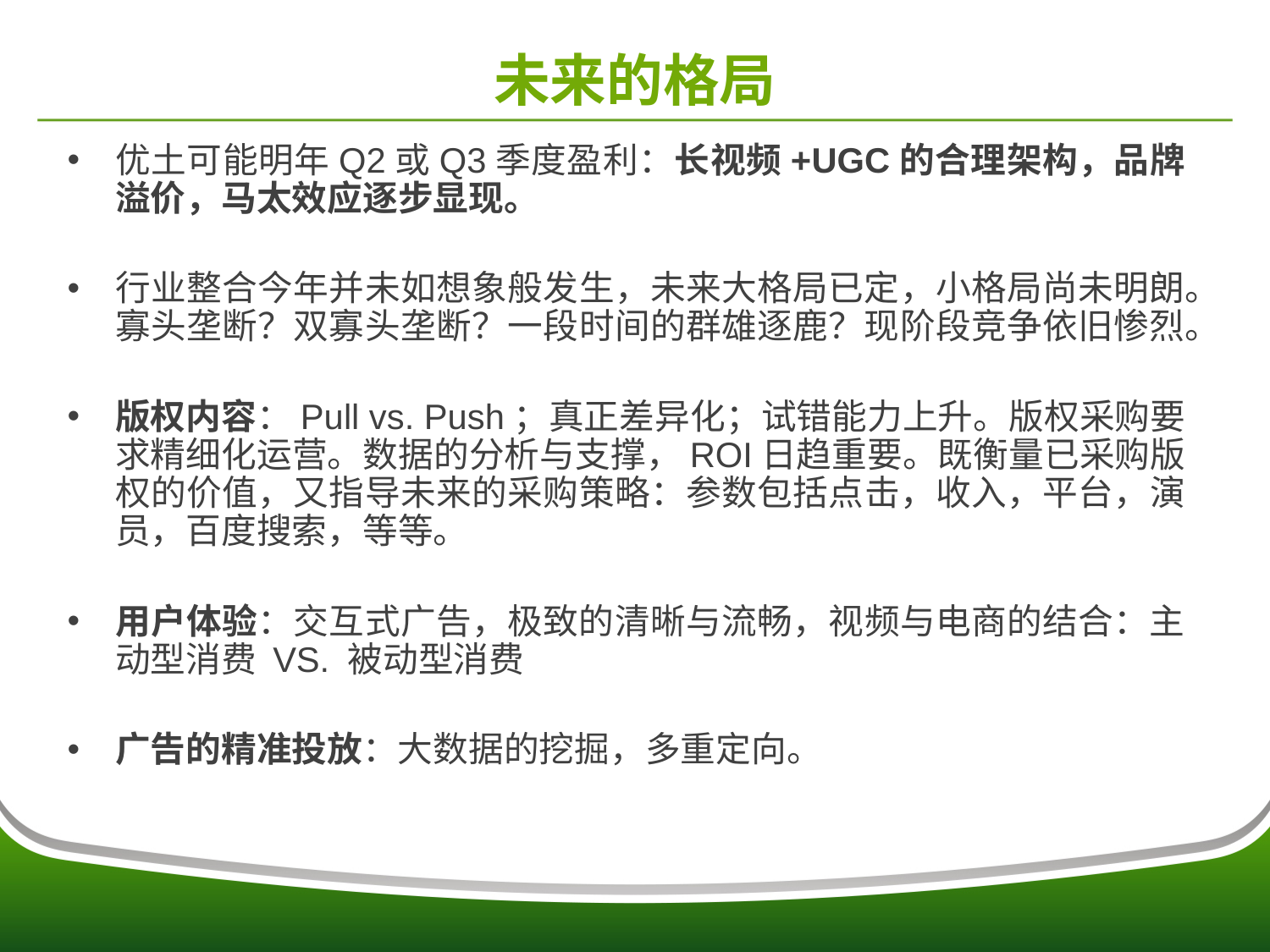

# 未来的格局
优土可能明年Q2或Q3季度盈利：长视频+UGC的合理架构，品牌溢价，马太效应逐步显现。

行业整合今年并未如想象般发生，未来大格局已定，小格局尚未明朗。寡头垄断？双寡头垄断？一段时间的群雄逐鹿？现阶段竞争依旧惨烈。

版权内容：Pull vs. Push；真正差异化；试错能力上升。版权采购要求精细化运营。数据的分析与支撑，ROI日趋重要。既衡量已采购版权的价值，又指导未来的采购策略：参数包括点击，收入，平台，演员，百度搜索，等等。

用户体验：交互式广告，极致的清晰与流畅，视频与电商的结合：主动型消费 VS. 被动型消费

广告的精准投放：大数据的挖掘，多重定向。